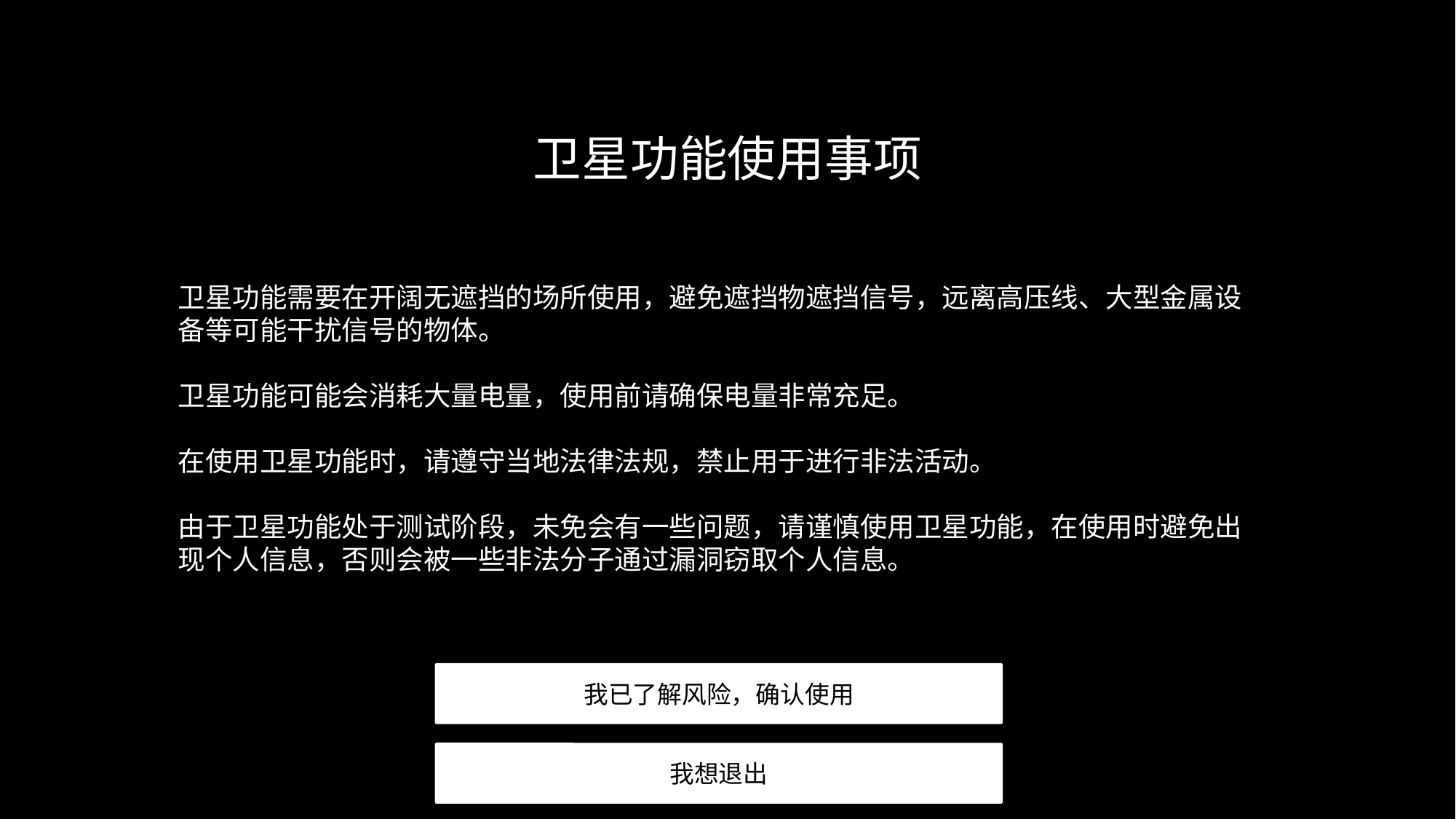

卫星功能使用事项
卫星功能需要在开阔无遮挡的场所使用，避免遮挡物遮挡信号，远离高压线、大型金属设备等可能干扰信号的物体。

卫星功能可能会消耗大量电量，使用前请确保电量非常充足。

在使用卫星功能时，请遵守当地法律法规，禁止用于进行非法活动。

由于卫星功能处于测试阶段，未免会有一些问题，请谨慎使用卫星功能，在使用时避免出现个人信息，否则会被一些非法分子通过漏洞窃取个人信息。
我已了解风险，确认使用
我想退出